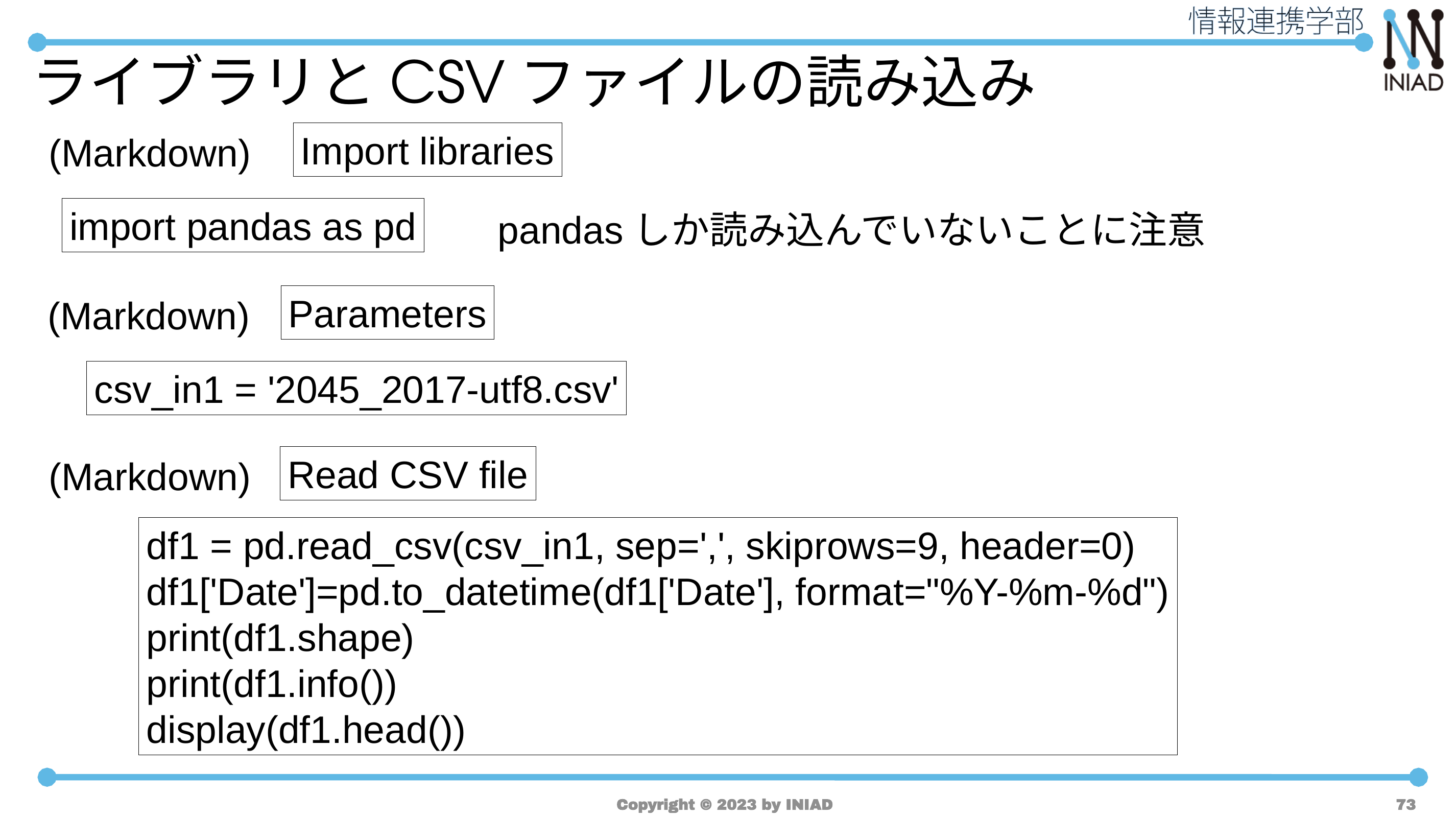

# ライブラリとCSVファイルの読み込み
Import libraries
(Markdown)
import pandas as pd
pandasしか読み込んでいないことに注意
Parameters
(Markdown)
csv_in1 = '2045_2017-utf8.csv'
Read CSV file
(Markdown)
df1 = pd.read_csv(csv_in1, sep=',', skiprows=9, header=0)
df1['Date']=pd.to_datetime(df1['Date'], format="%Y-%m-%d")
print(df1.shape)
print(df1.info())
display(df1.head())
Copyright © 2023 by INIAD
73